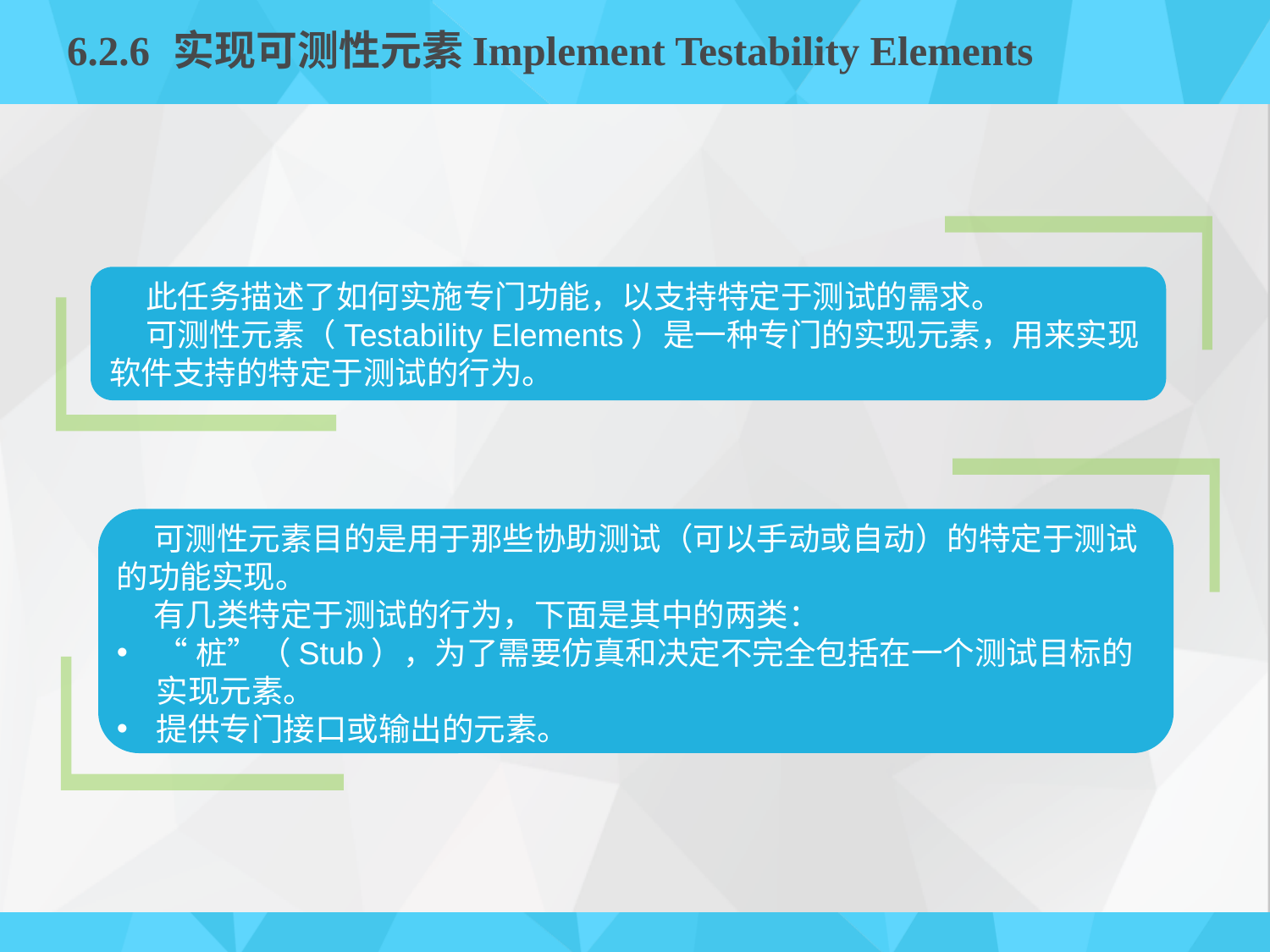

# 6.2.6	实现可测性元素Implement Testability Elements

    此任务描述了如何实施专门功能，以支持特定于测试的需求。
    可测性元素（Testability Elements）是一种专门的实现元素，用来实现软件支持的特定于测试的行为。

    可测性元素目的是用于那些协助测试（可以手动或自动）的特定于测试的功能实现。
    有几类特定于测试的行为，下面是其中的两类：
“桩”（Stub），为了需要仿真和决定不完全包括在一个测试目标的实现元素。
提供专门接口或输出的元素。